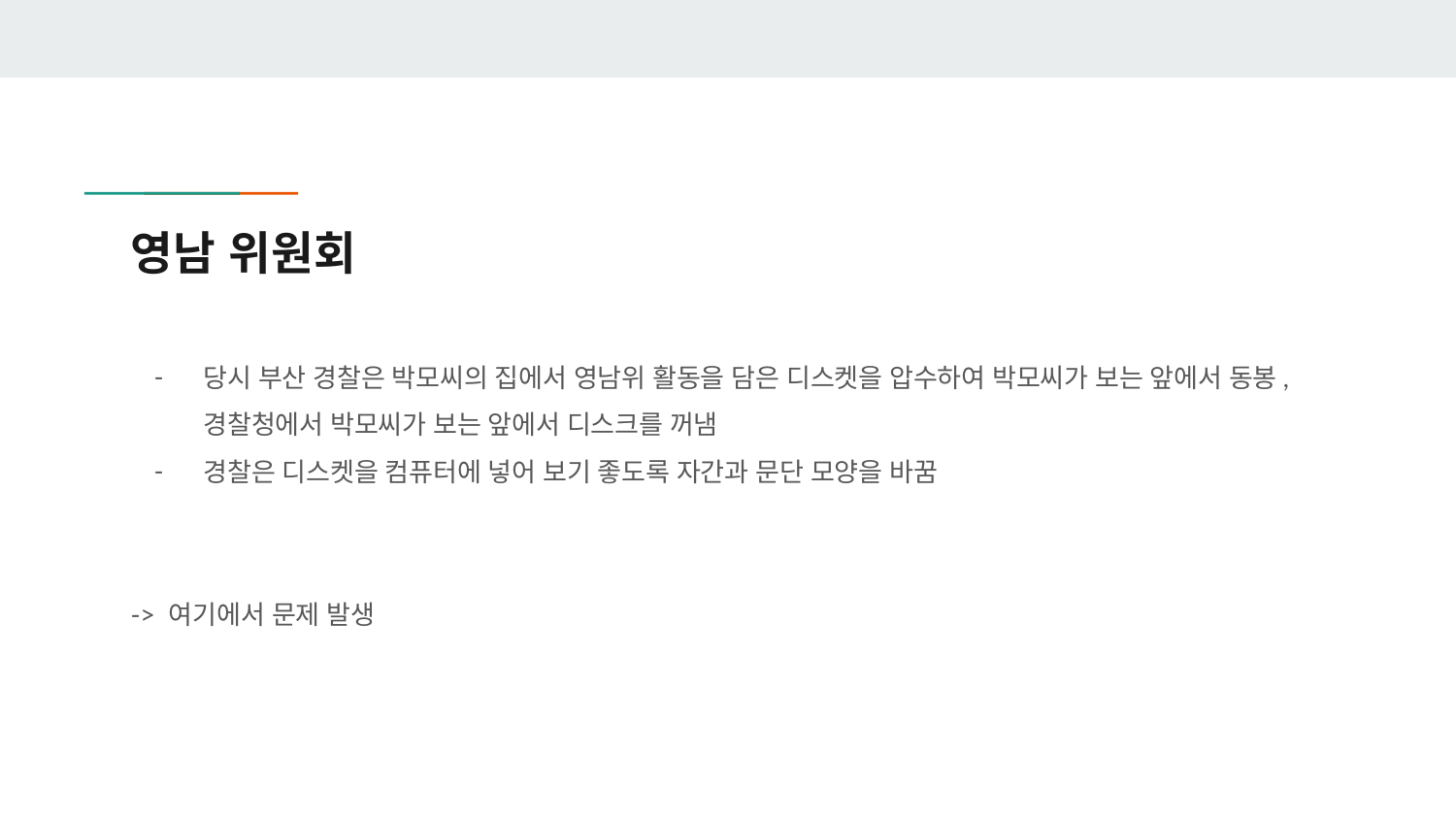

# 영남 위원회
당시 부산 경찰은 박모씨의 집에서 영남위 활동을 담은 디스켓을 압수하여 박모씨가 보는 앞에서 동봉, 경찰청에서 박모씨가 보는 앞에서 디스크를 꺼냄
경찰은 디스켓을 컴퓨터에 넣어 보기 좋도록 자간과 문단 모양을 바꿈

-> 여기에서 문제 발생